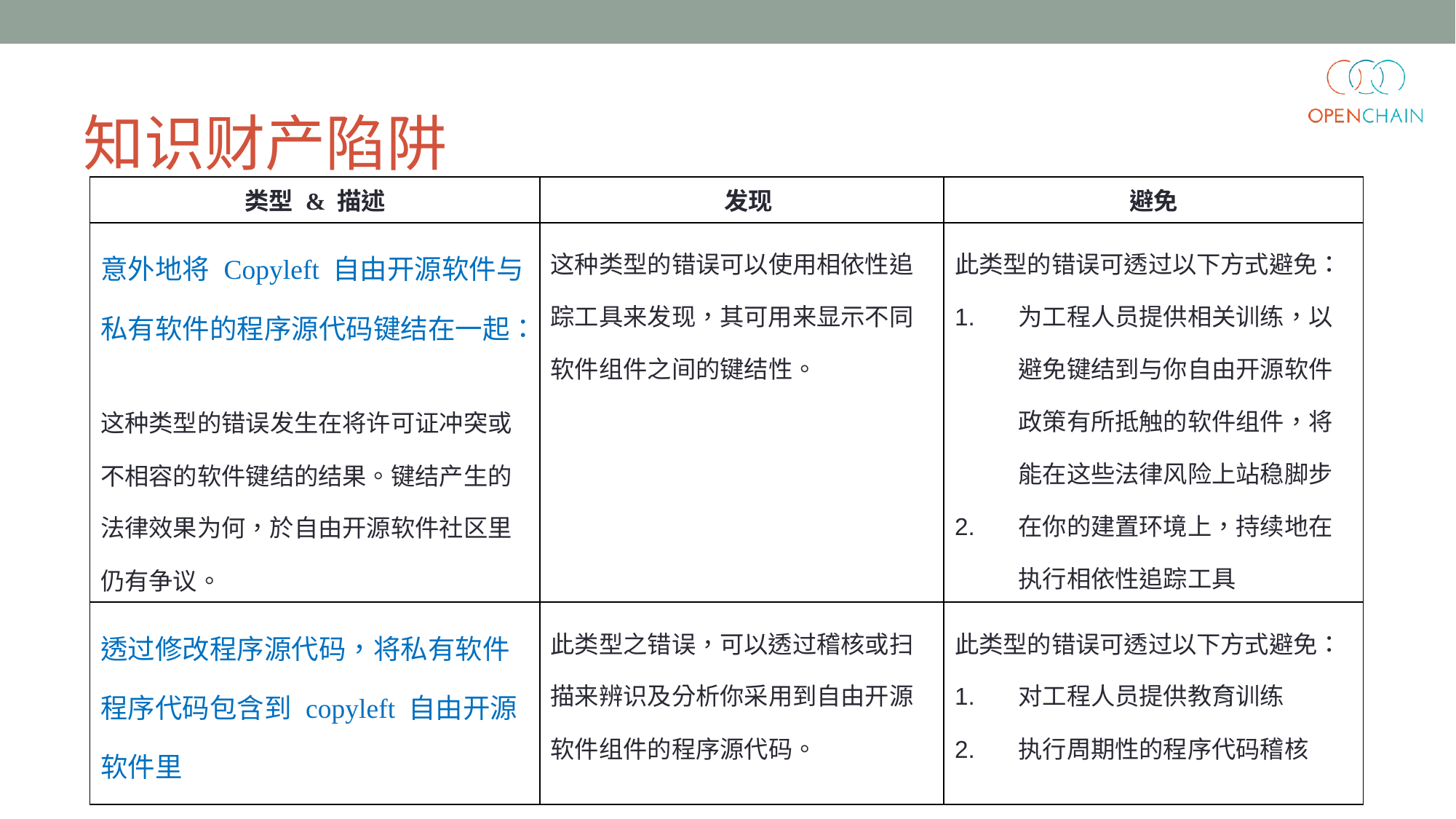

# 知识财产陷阱
| 类型 & 描述 | 发现 | 避免 |
| --- | --- | --- |
| 意外地将 Copyleft 自由开源软件与私有软件的程序源代码键结在一起： 这种类型的错误发生在将许可证冲突或不相容的软件键结的结果。键结产生的法律效果为何，於自由开源软件社区里仍有争议。 | 这种类型的错误可以使用相依性追踪工具来发现，其可用来显示不同软件组件之间的键结性。 | 此类型的错误可透过以下方式避免： 为工程人员提供相关训练，以避免键结到与你自由开源软件政策有所抵触的软件组件，将能在这些法律风险上站稳脚步 在你的建置环境上，持续地在执行相依性追踪工具 |
| 透过修改程序源代码，将私有软件程序代码包含到 copyleft 自由开源软件里 | 此类型之错误，可以透过稽核或扫描来辨识及分析你采用到自由开源软件组件的程序源代码。 | 此类型的错误可透过以下方式避免： 对工程人员提供教育训练 执行周期性的程序代码稽核 |